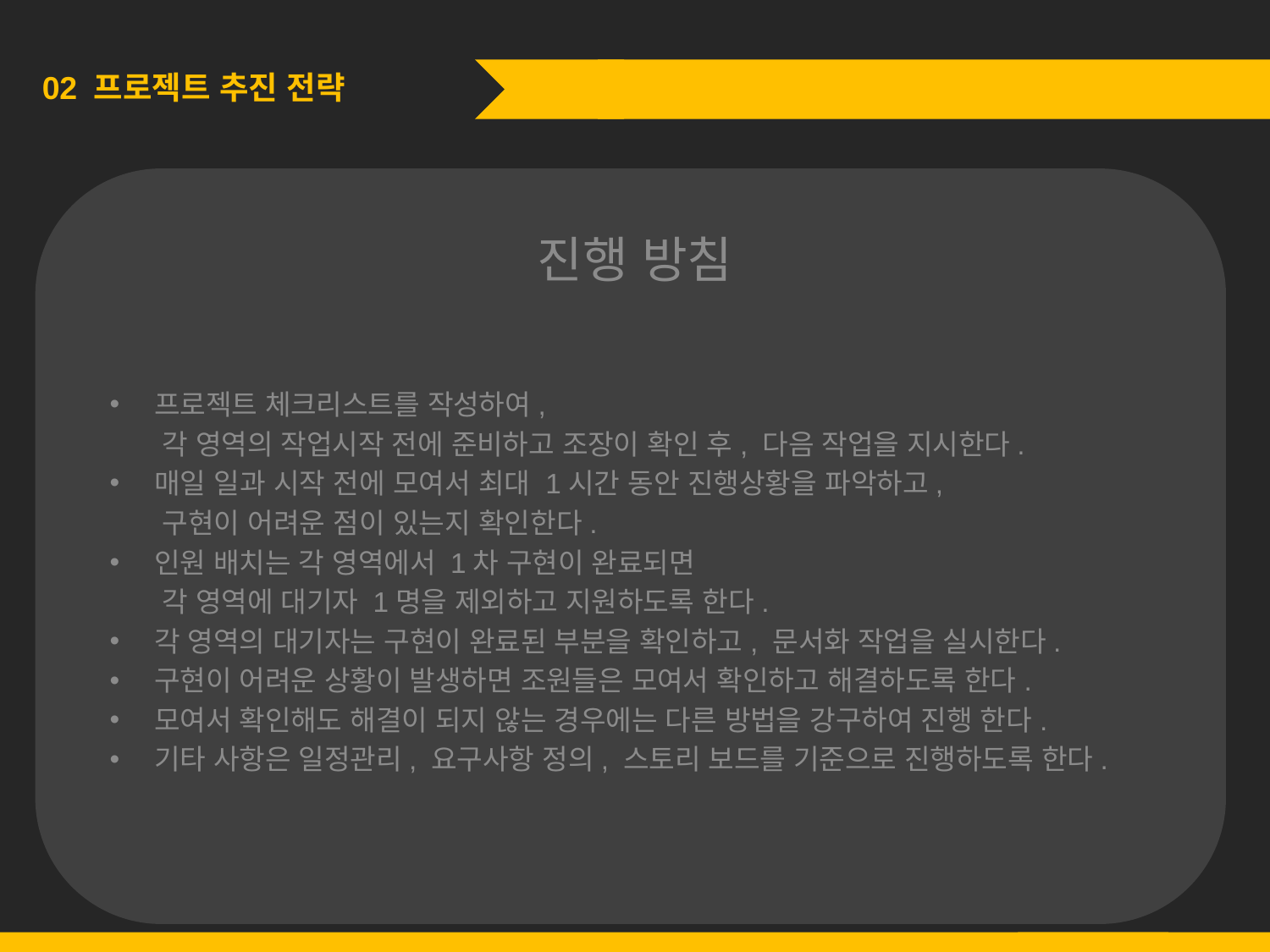

02 프로젝트 추진 전략

진행 방침

 프로젝트 체크리스트를 작성하여,
  각 영역의 작업시작 전에 준비하고 조장이 확인 후, 다음 작업을 지시한다.
 매일 일과 시작 전에 모여서 최대 1시간 동안 진행상황을 파악하고,
  구현이 어려운 점이 있는지 확인한다.
 인원 배치는 각 영역에서 1차 구현이 완료되면
  각 영역에 대기자 1명을 제외하고 지원하도록 한다.
 각 영역의 대기자는 구현이 완료된 부분을 확인하고, 문서화 작업을 실시한다.
 구현이 어려운 상황이 발생하면 조원들은 모여서 확인하고 해결하도록 한다.
 모여서 확인해도 해결이 되지 않는 경우에는 다른 방법을 강구하여 진행 한다.
 기타 사항은 일정관리, 요구사항 정의, 스토리 보드를 기준으로 진행하도록 한다.